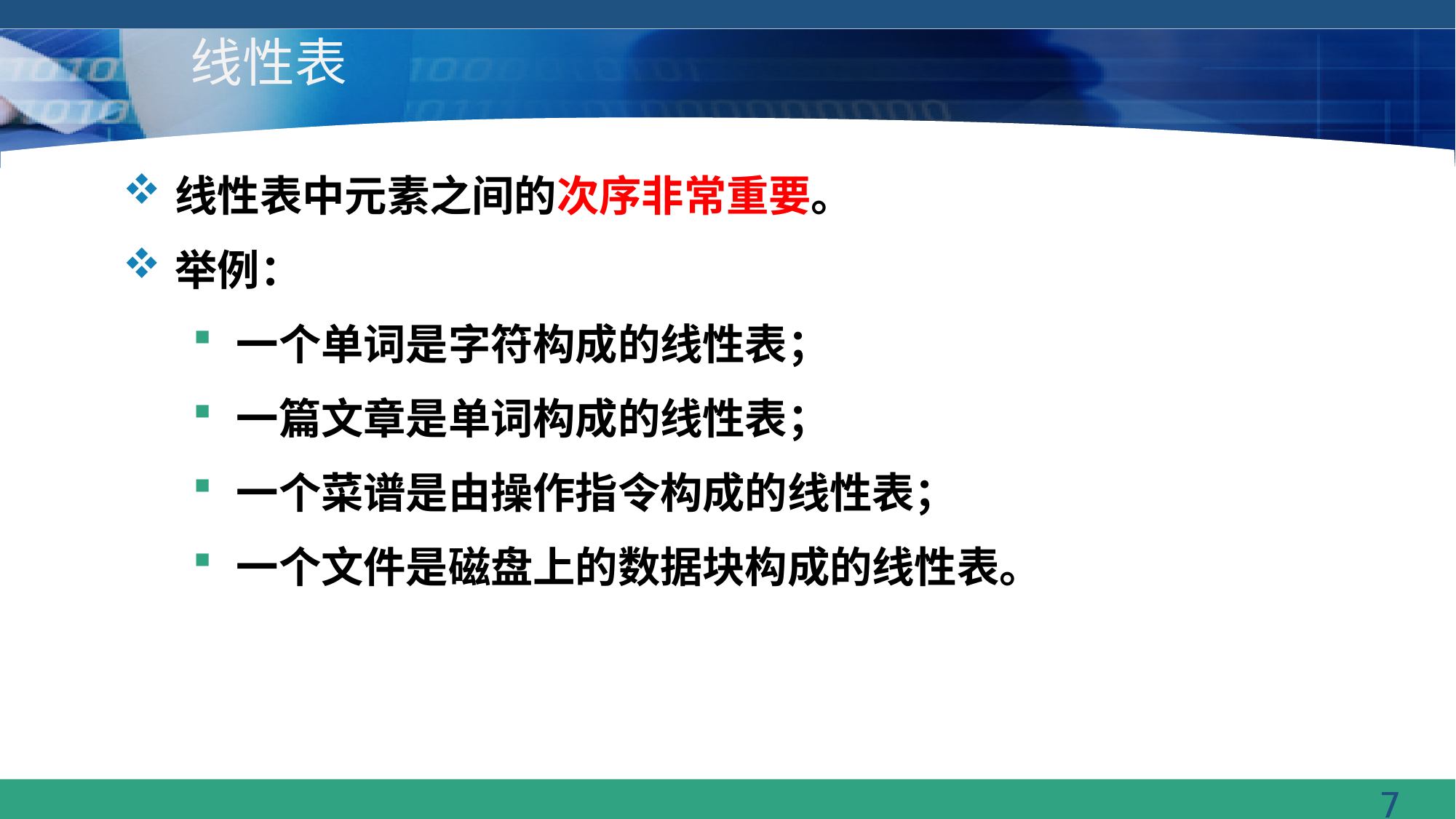

# 线性表
线性表中元素之间的次序非常重要。
举例：
一个单词是字符构成的线性表；
一篇文章是单词构成的线性表；
一个菜谱是由操作指令构成的线性表；
一个文件是磁盘上的数据块构成的线性表。